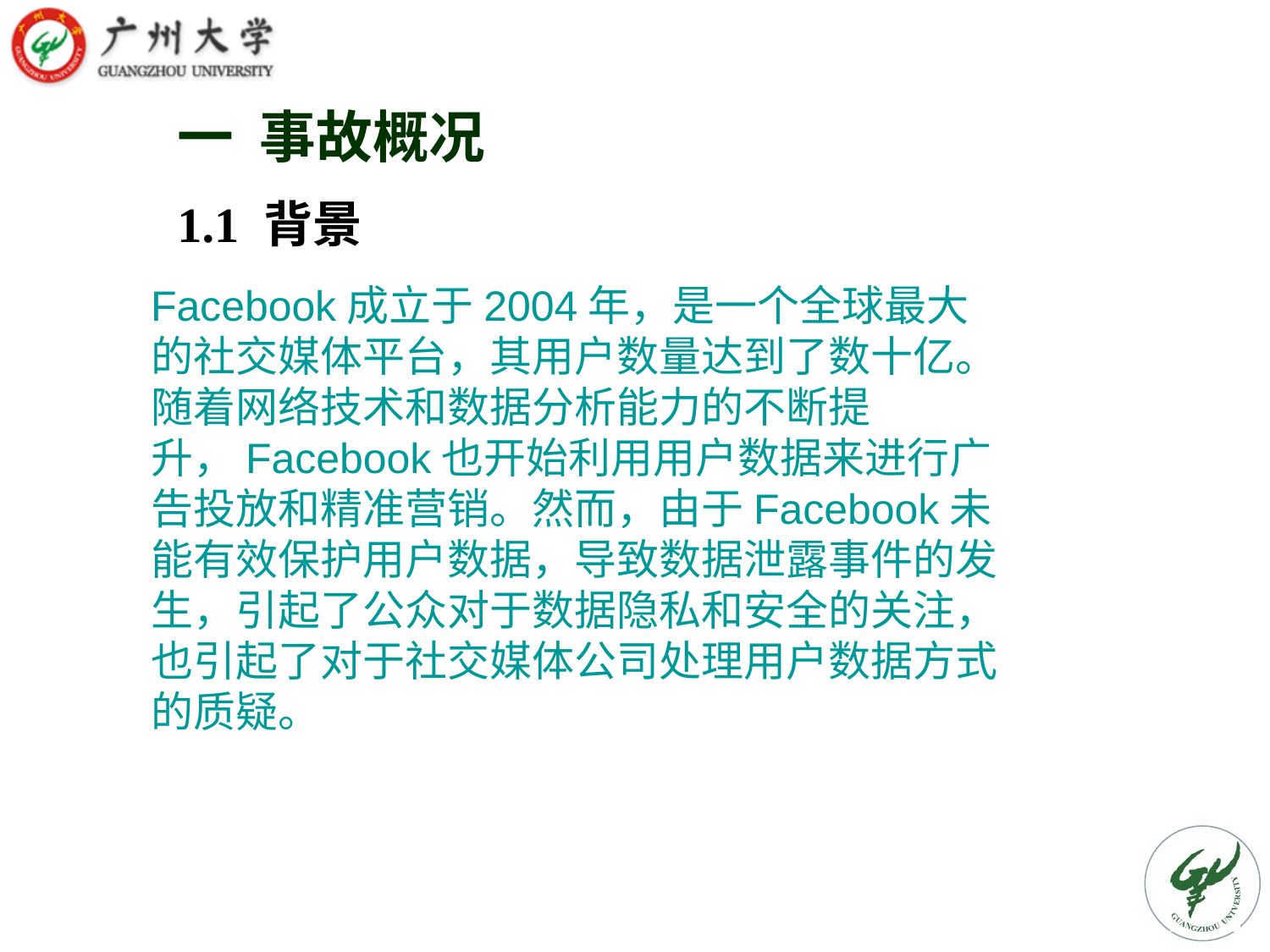

# 一  事故概况
1.1 背景
Facebook成立于2004年，是一个全球最大的社交媒体平台，其用户数量达到了数十亿。随着网络技术和数据分析能力的不断提升，Facebook也开始利用用户数据来进行广告投放和精准营销。然而，由于Facebook未能有效保护用户数据，导致数据泄露事件的发生，引起了公众对于数据隐私和安全的关注，也引起了对于社交媒体公司处理用户数据方式的质疑。

4